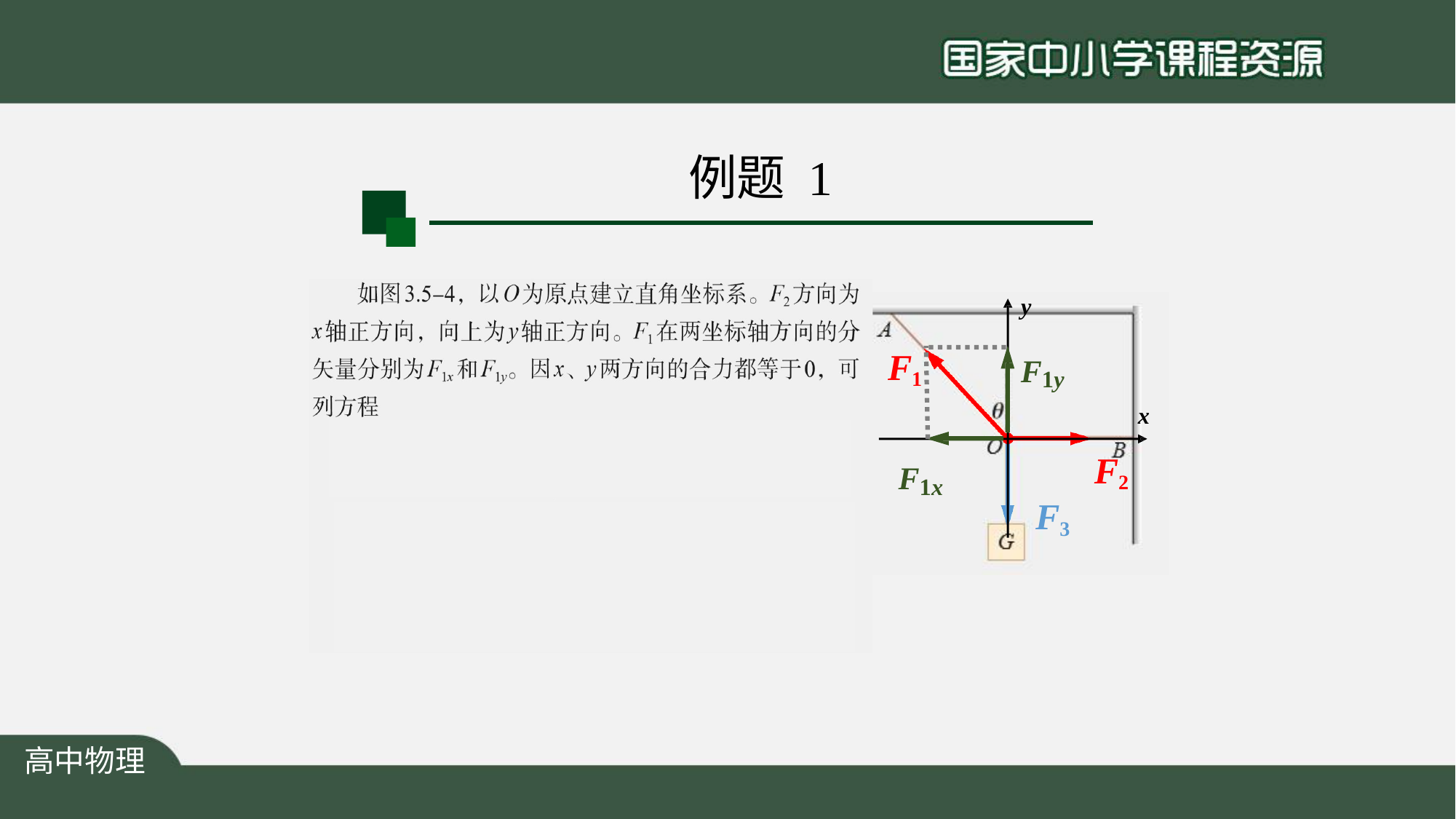

例题 1

y

F1y
F1

x

F1x
F2
F3

高中物理